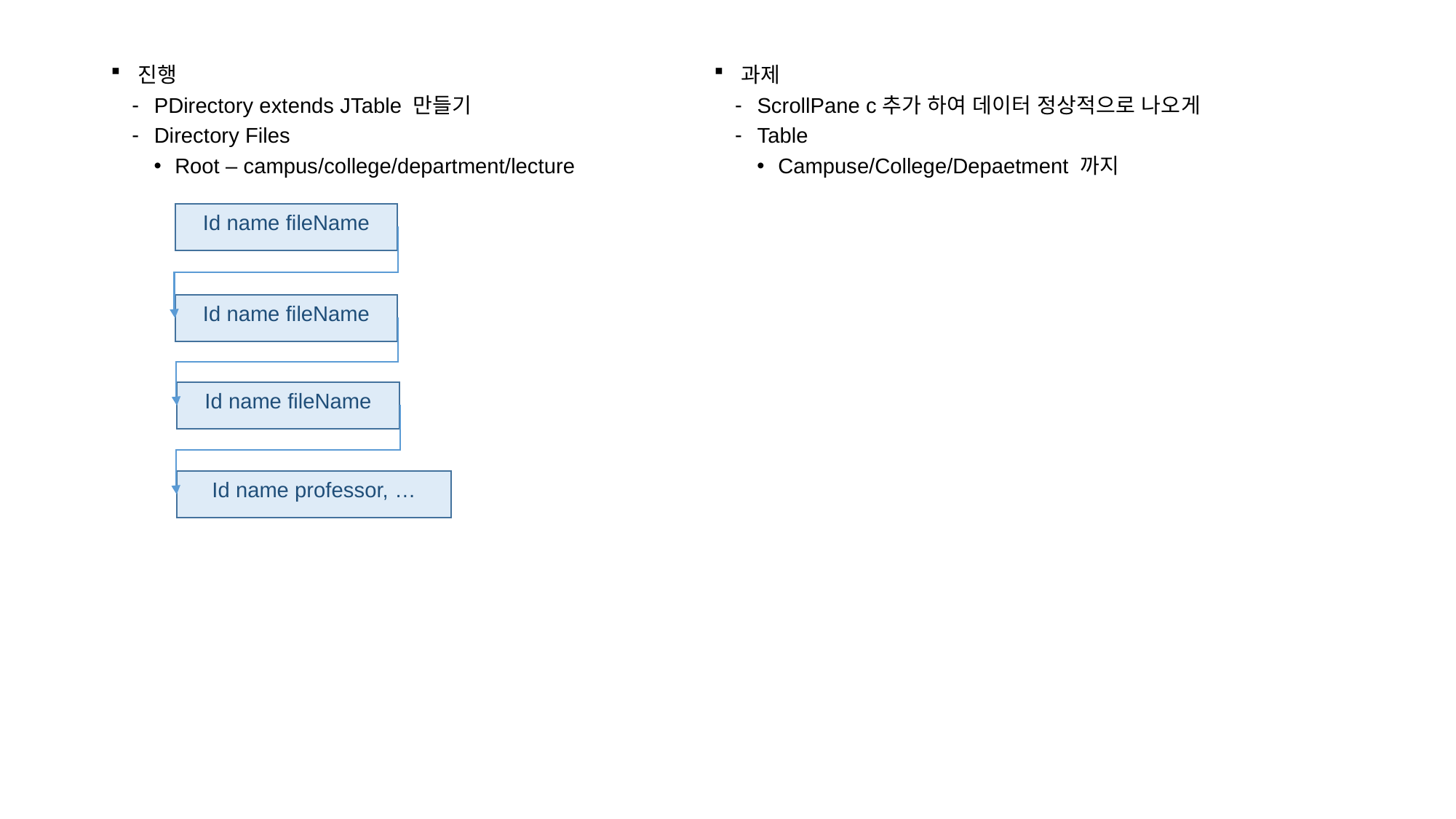

진행
PDirectory extends JTable 만들기
Directory Files
Root – campus/college/department/lecture
과제
ScrollPane c추가 하여 데이터 정상적으로 나오게
Table
Campuse/College/Depaetment 까지

Id name fileName
Id name fileName
Id name fileName
Id name professor, …